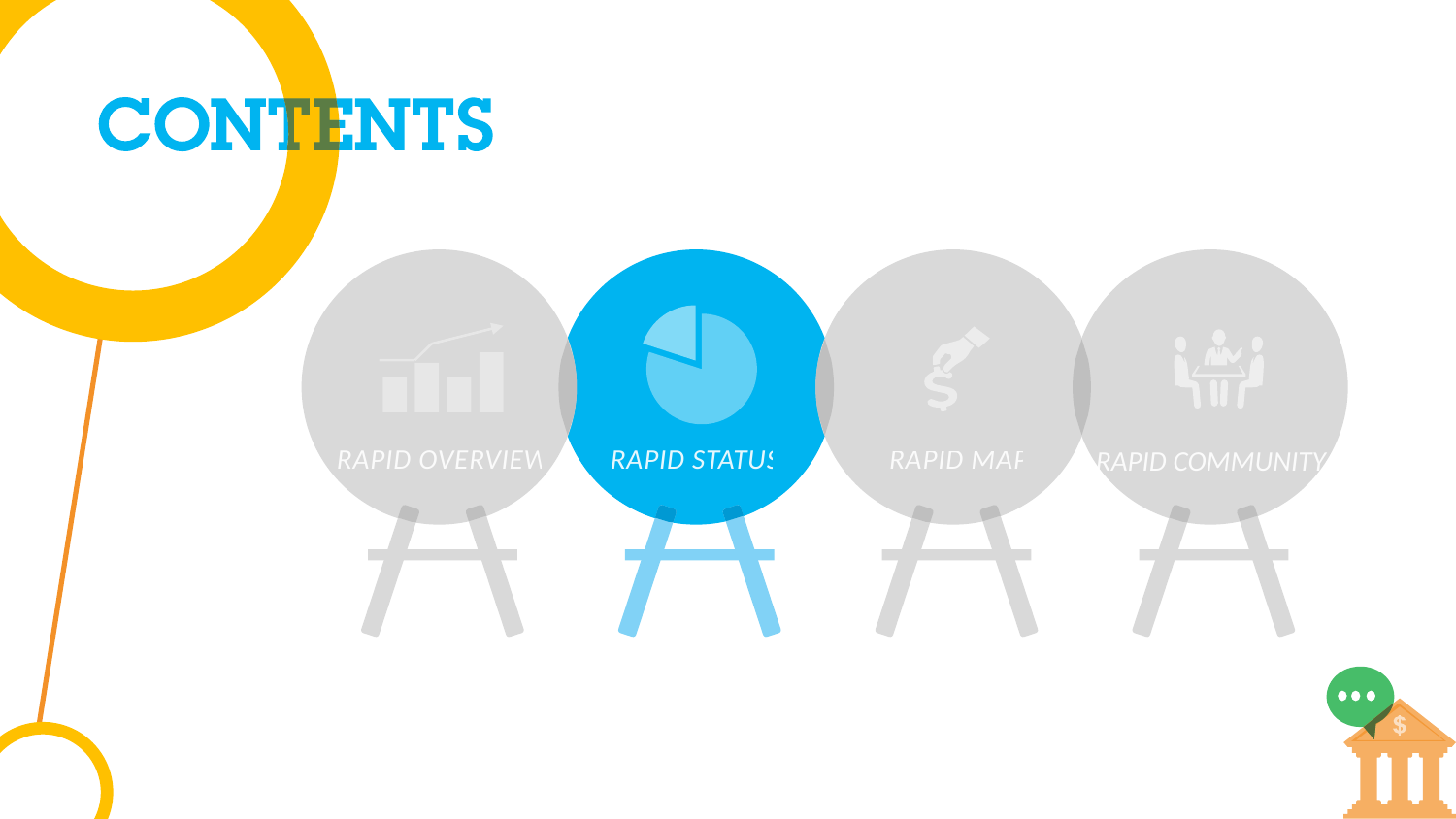

RAPID OVERVIEW

### Chart

| Category | 销售额 |
|---|---|
| 第一季度 | 80.0 |
| 第二季度 | 20.0 |
| 第三季度 | None |
| 第四季度 | None |
RAPID STATUS

RAPID MAP

RAPID COMMUNITY